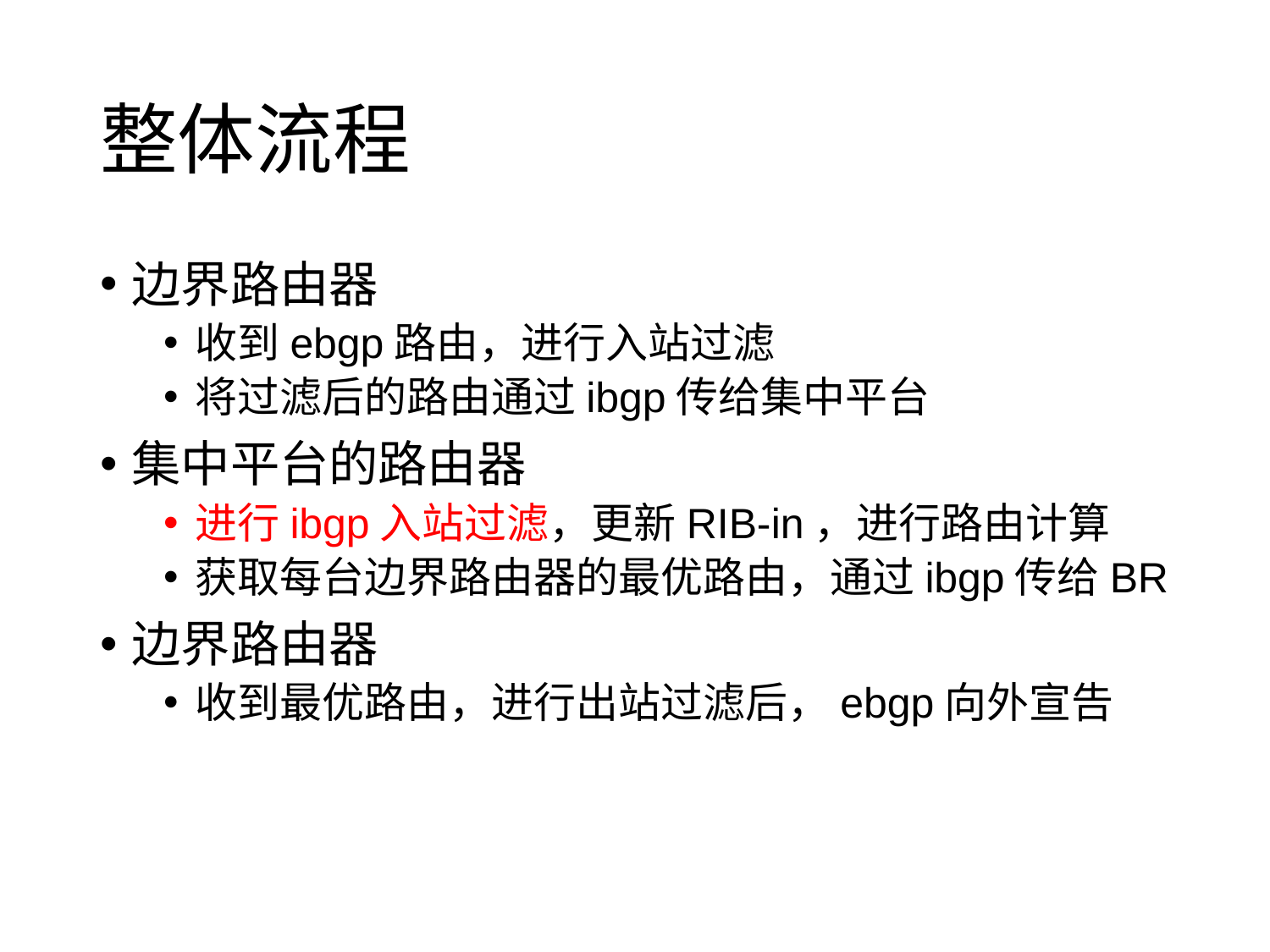

# 整体流程
边界路由器
收到ebgp路由，进行入站过滤
将过滤后的路由通过ibgp传给集中平台
集中平台的路由器
进行ibgp入站过滤，更新RIB-in，进行路由计算
获取每台边界路由器的最优路由，通过ibgp传给BR
边界路由器
收到最优路由，进行出站过滤后，ebgp向外宣告